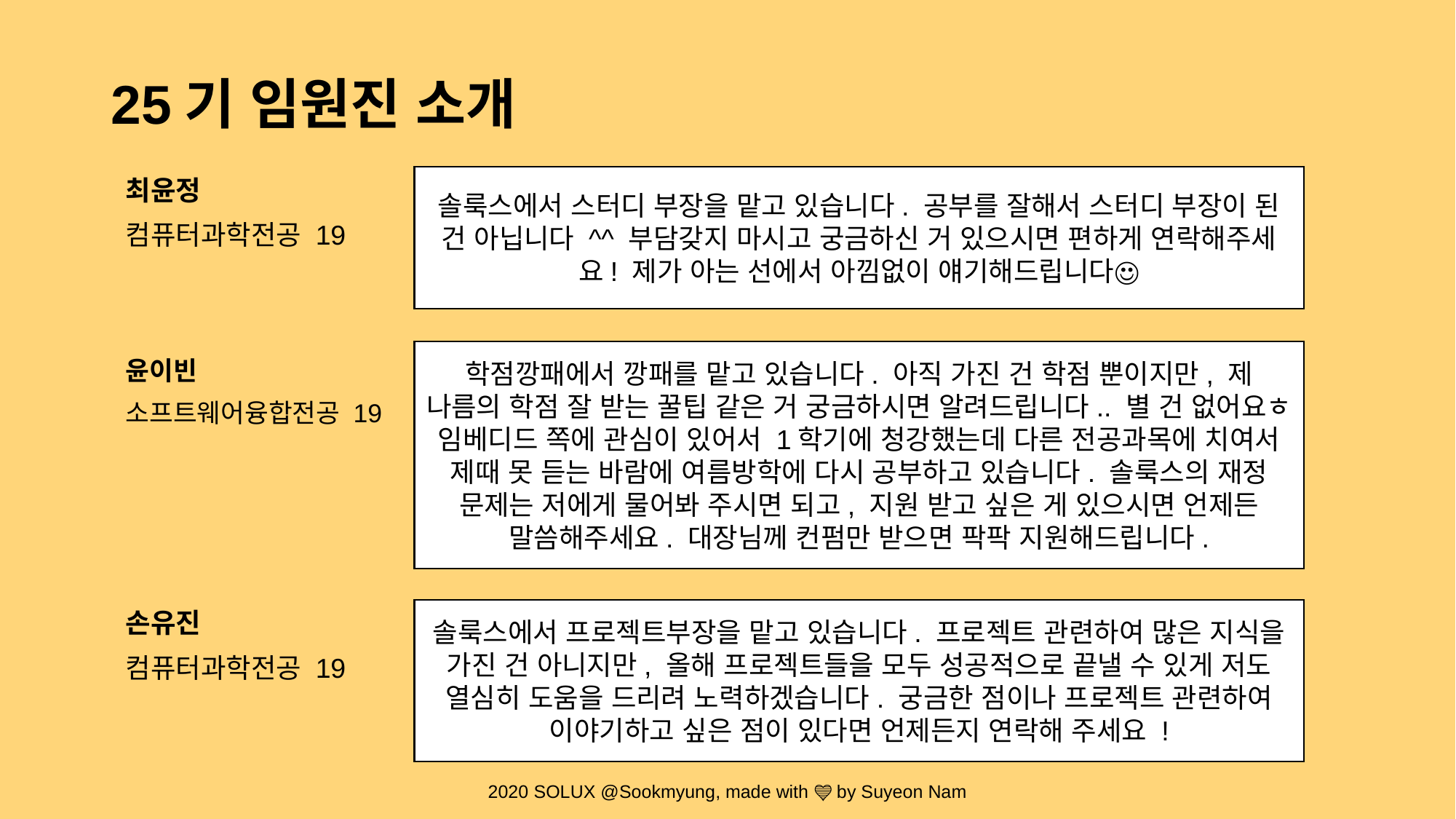

# 25기 임원진 소개
솔룩스에서 스터디 부장을 맡고 있습니다. 공부를 잘해서 스터디 부장이 된 건 아닙니다 ^^ 부담갖지 마시고 궁금하신 거 있으시면 편하게 연락해주세요! 제가 아는 선에서 아낌없이 얘기해드립니다☺️
최윤정
컴퓨터과학전공 19

학점깡패에서 깡패를 맡고 있습니다. 아직 가진 건 학점 뿐이지만, 제 나름의 학점 잘 받는 꿀팁 같은 거 궁금하시면 알려드립니다.. 별 건 없어요ㅎ 임베디드 쪽에 관심이 있어서 1학기에 청강했는데 다른 전공과목에 치여서 제때 못 듣는 바람에 여름방학에 다시 공부하고 있습니다. 솔룩스의 재정 문제는 저에게 물어봐 주시면 되고, 지원 받고 싶은 게 있으시면 언제든 말씀해주세요. 대장님께 컨펌만 받으면 팍팍 지원해드립니다.
윤이빈
소프트웨어융합전공 19

솔룩스에서 프로젝트부장을 맡고 있습니다. 프로젝트 관련하여 많은 지식을 가진 건 아니지만, 올해 프로젝트들을 모두 성공적으로 끝낼 수 있게 저도 열심히 도움을 드리려 노력하겠습니다. 궁금한 점이나 프로젝트 관련하여 이야기하고 싶은 점이 있다면 언제든지 연락해 주세요 !
손유진
컴퓨터과학전공 19

2020 SOLUX @Sookmyung, made with 💙 by Suyeon Nam